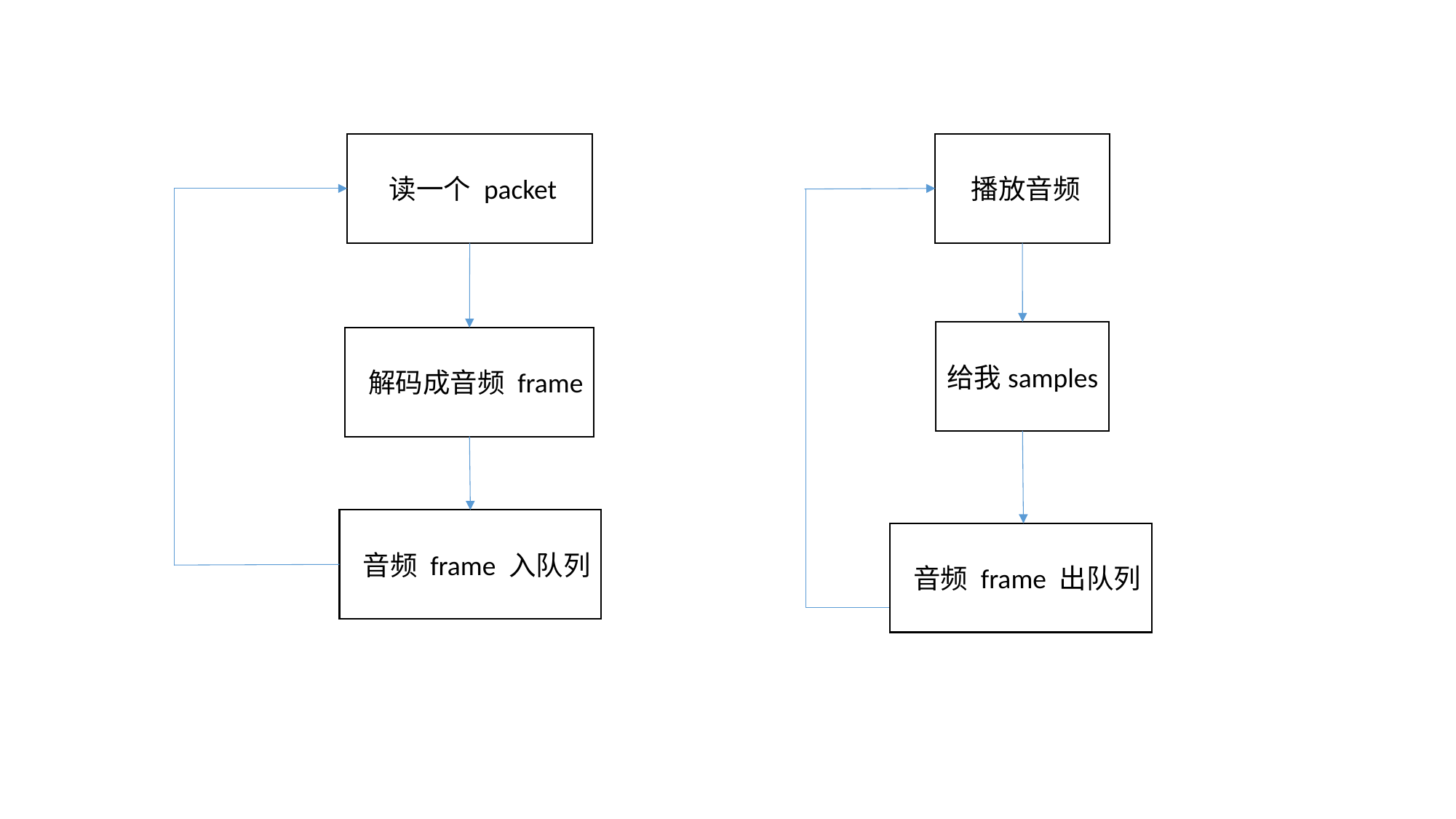

读一个 packet

   播放音频

给我samples

 解码成音频 frame

 音频 frame 入队列

 音频 frame 出队列